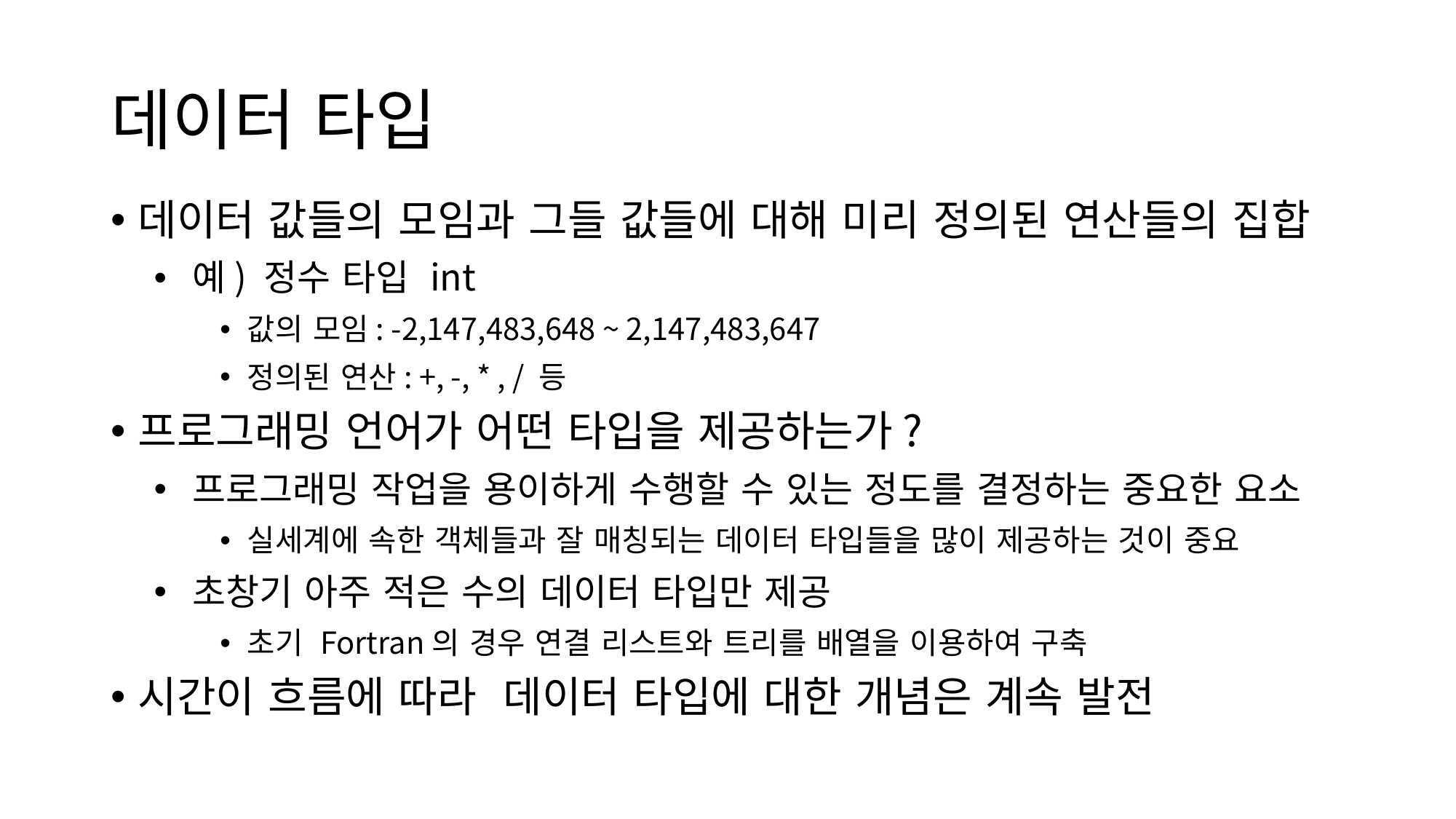

# 데이터 타입
데이터 값들의 모임과 그들 값들에 대해 미리 정의된 연산들의 집합
예) 정수 타입 int
값의 모임: -2,147,483,648 ~ 2,147,483,647
정의된 연산: +, -, * , / 등
프로그래밍 언어가 어떤 타입을 제공하는가?
프로그래밍 작업을 용이하게 수행할 수 있는 정도를 결정하는 중요한 요소
실세계에 속한 객체들과 잘 매칭되는 데이터 타입들을 많이 제공하는 것이 중요
초창기 아주 적은 수의 데이터 타입만 제공
초기 Fortran의 경우 연결 리스트와 트리를 배열을 이용하여 구축
시간이 흐름에 따라  데이터 타입에 대한 개념은 계속 발전